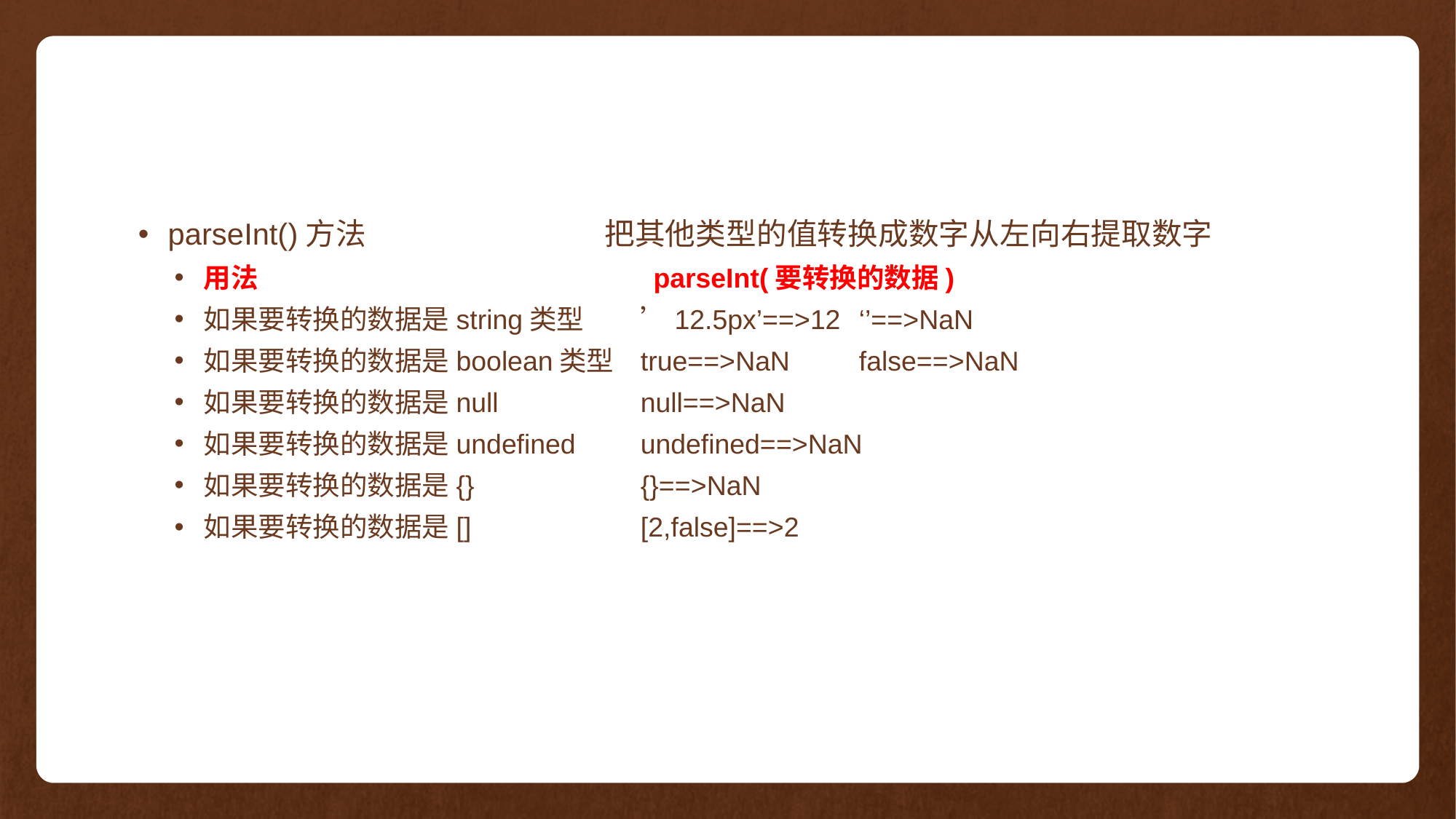

parseInt()方法			把其他类型的值转换成数字从左向右提取数字
用法				 parseInt(要转换的数据)
如果要转换的数据是string类型	’12.5px’==>12	‘’==>NaN
如果要转换的数据是boolean类型	true==>NaN	false==>NaN
如果要转换的数据是null		null==>NaN
如果要转换的数据是undefined    	undefined==>NaN
如果要转换的数据是{}		{}==>NaN
如果要转换的数据是[]		[2,false]==>2